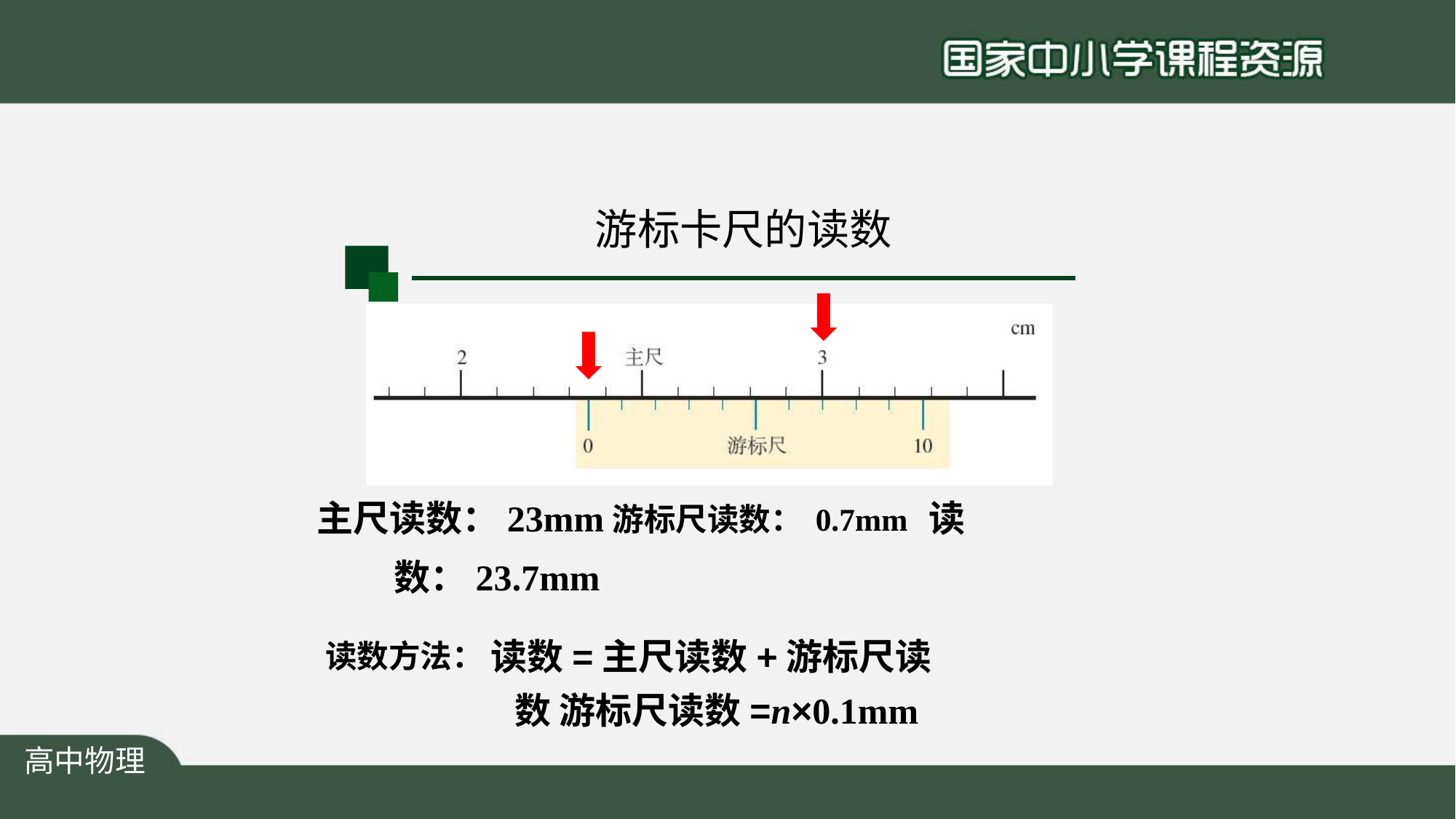

# 游标卡尺的读数

主尺读数：23mm	游标尺读数：0.7mm 读数：23.7mm
读数方法： 读数=主尺读数+游标尺读数 游标尺读数=n×0.1mm
高中物理